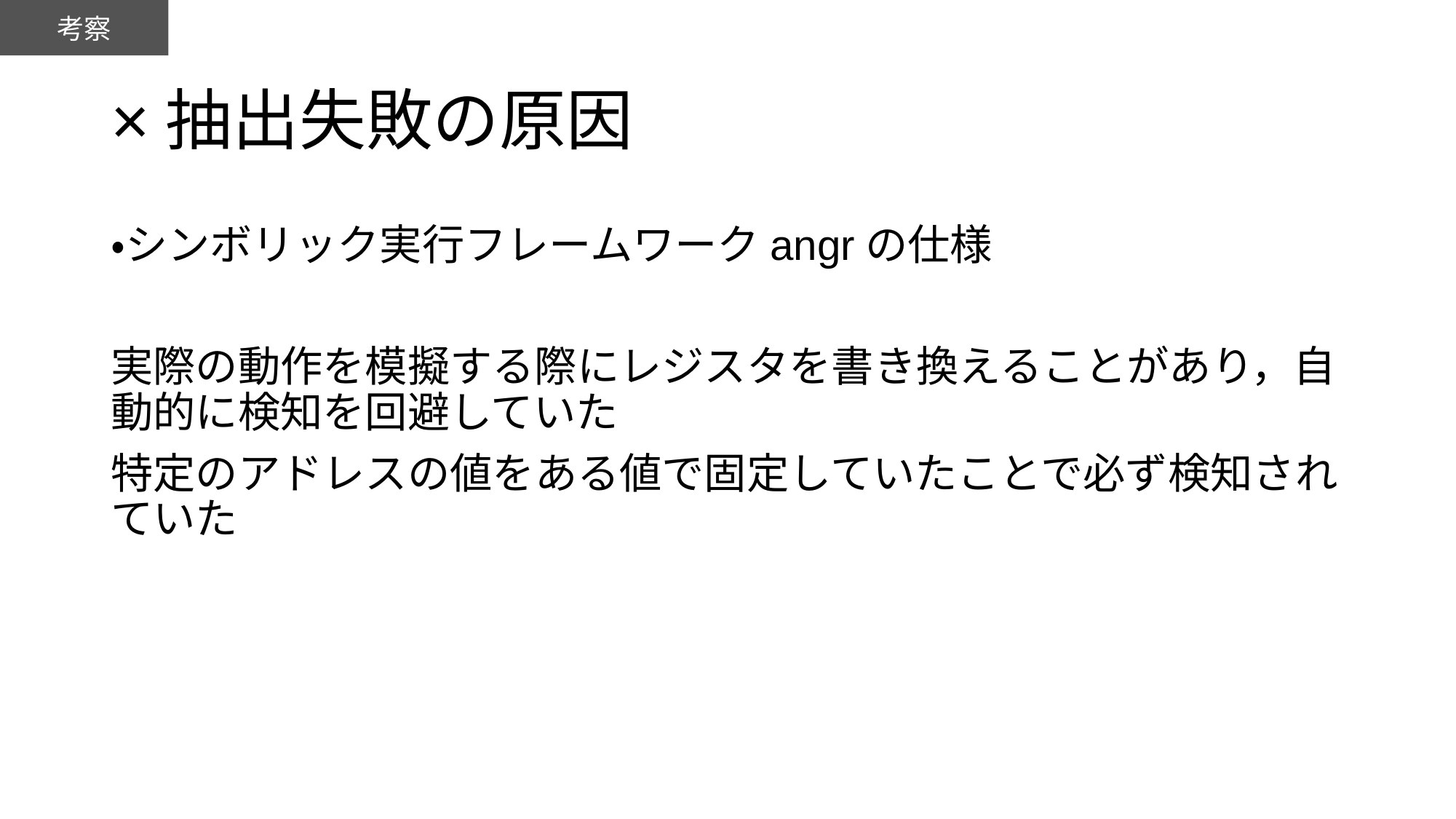

考察
# ×抽出失敗の原因
・シンボリック実行フレームワークangrの仕様

実際の動作を模擬する際にレジスタを書き換えることがあり，自動的に検知を回避していた
特定のアドレスの値をある値で固定していたことで必ず検知されていた